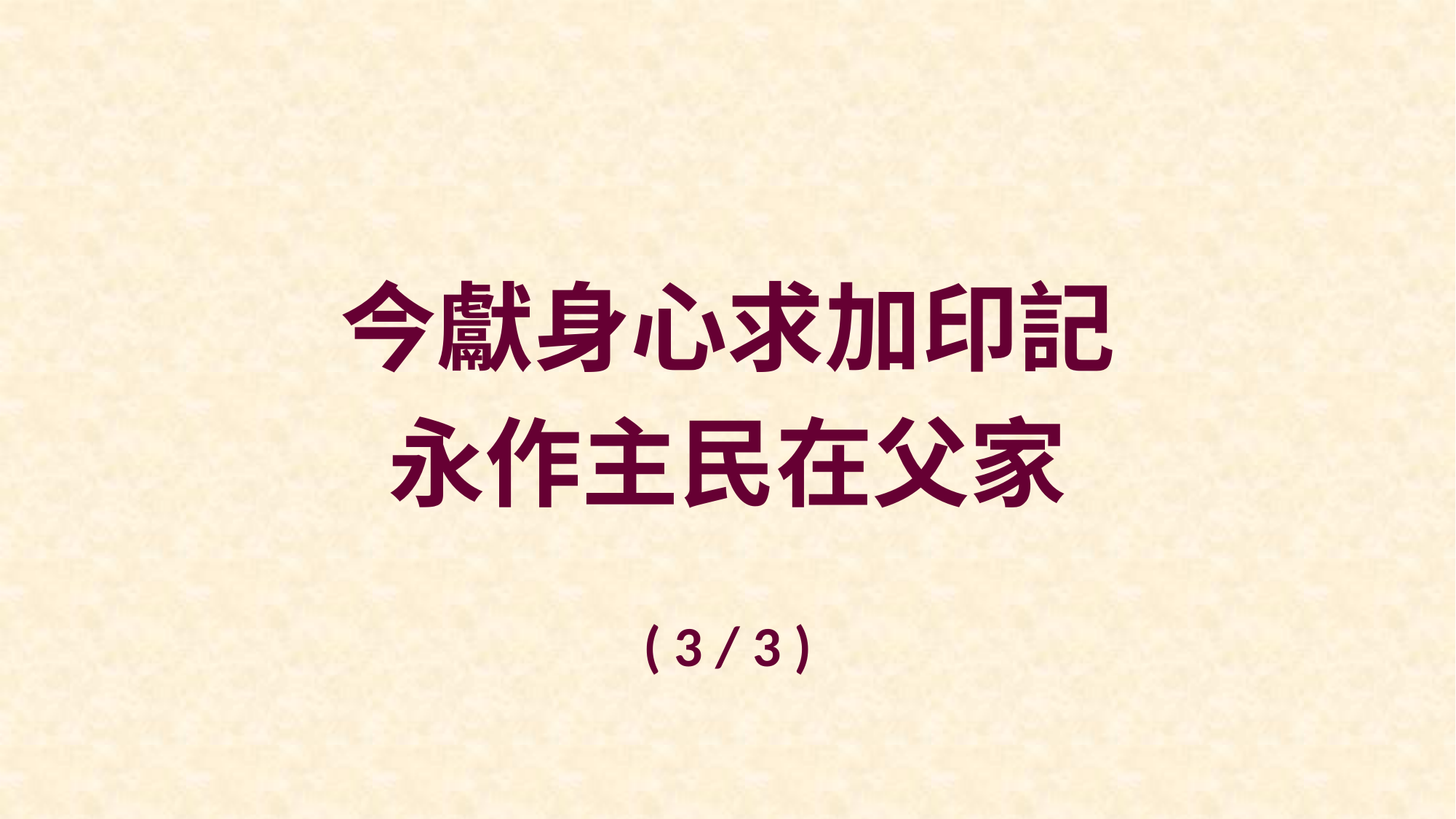

今獻身心求加印記
永作主民在父家
( 3 / 3 )